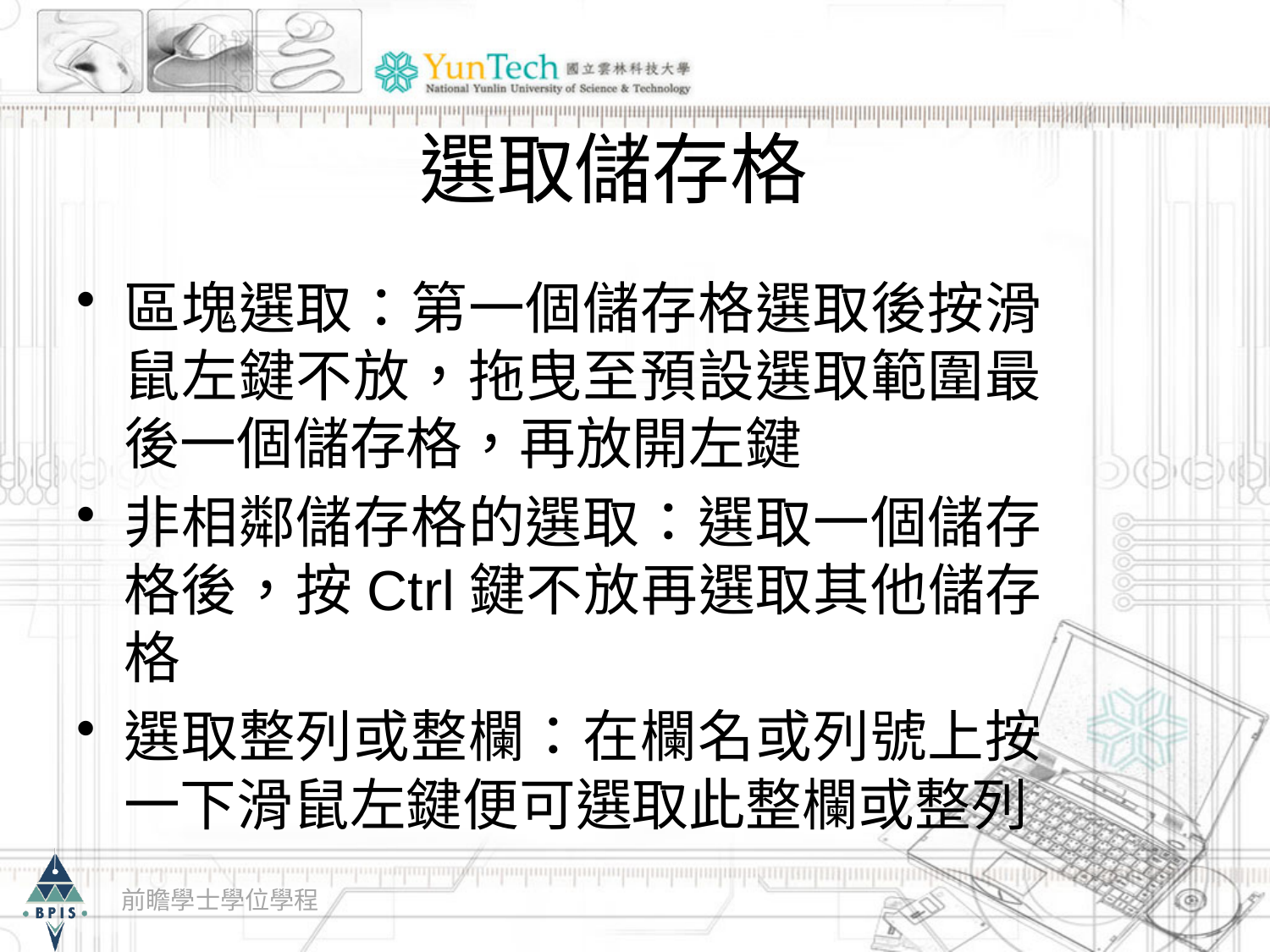

# 選取儲存格
區塊選取：第一個儲存格選取後按滑鼠左鍵不放，拖曳至預設選取範圍最後一個儲存格，再放開左鍵
非相鄰儲存格的選取：選取一個儲存格後，按Ctrl鍵不放再選取其他儲存格
選取整列或整欄：在欄名或列號上按一下滑鼠左鍵便可選取此整欄或整列